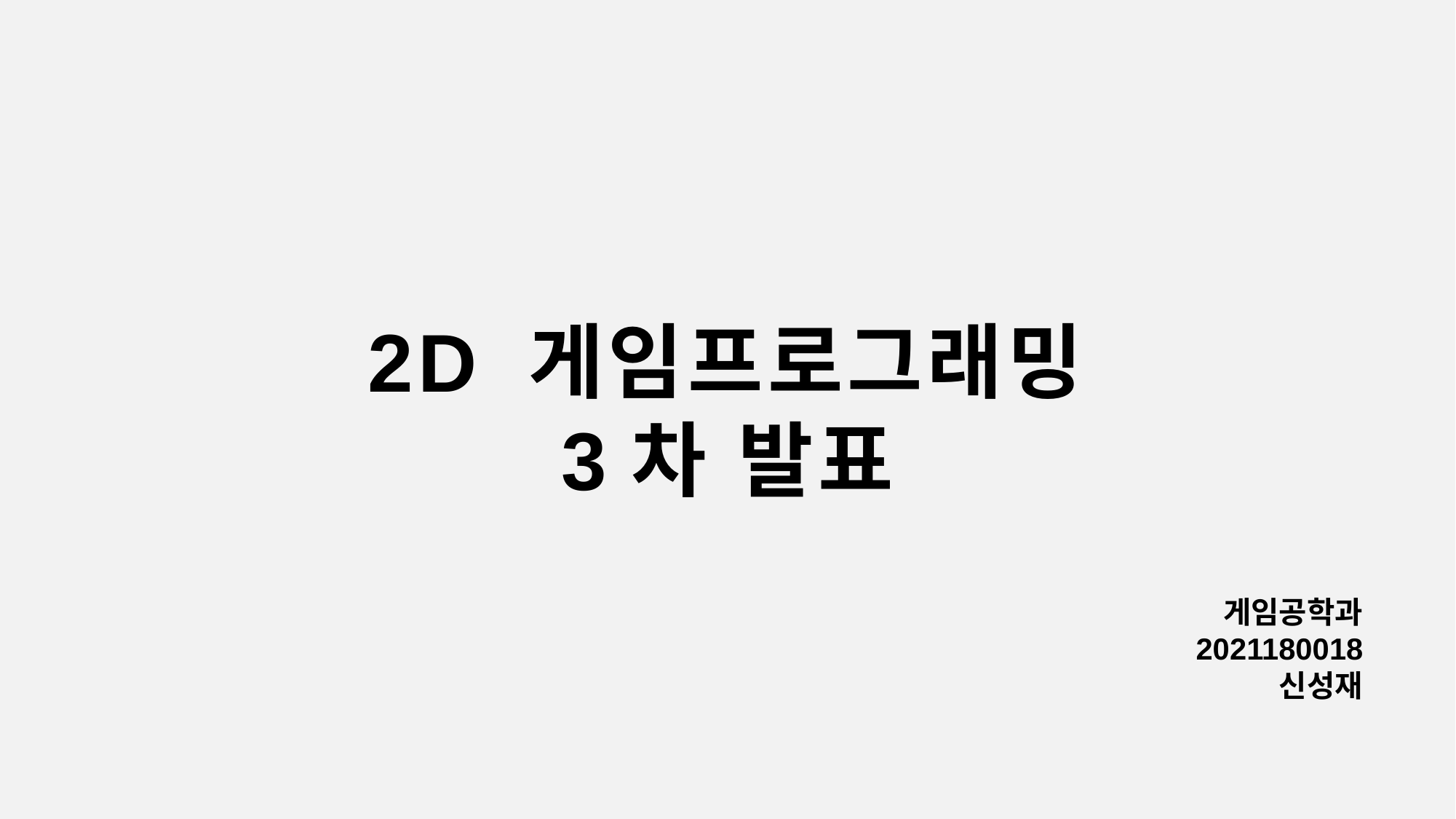

2D 게임프로그래밍 3차 발표
게임공학과
2021180018
신성재